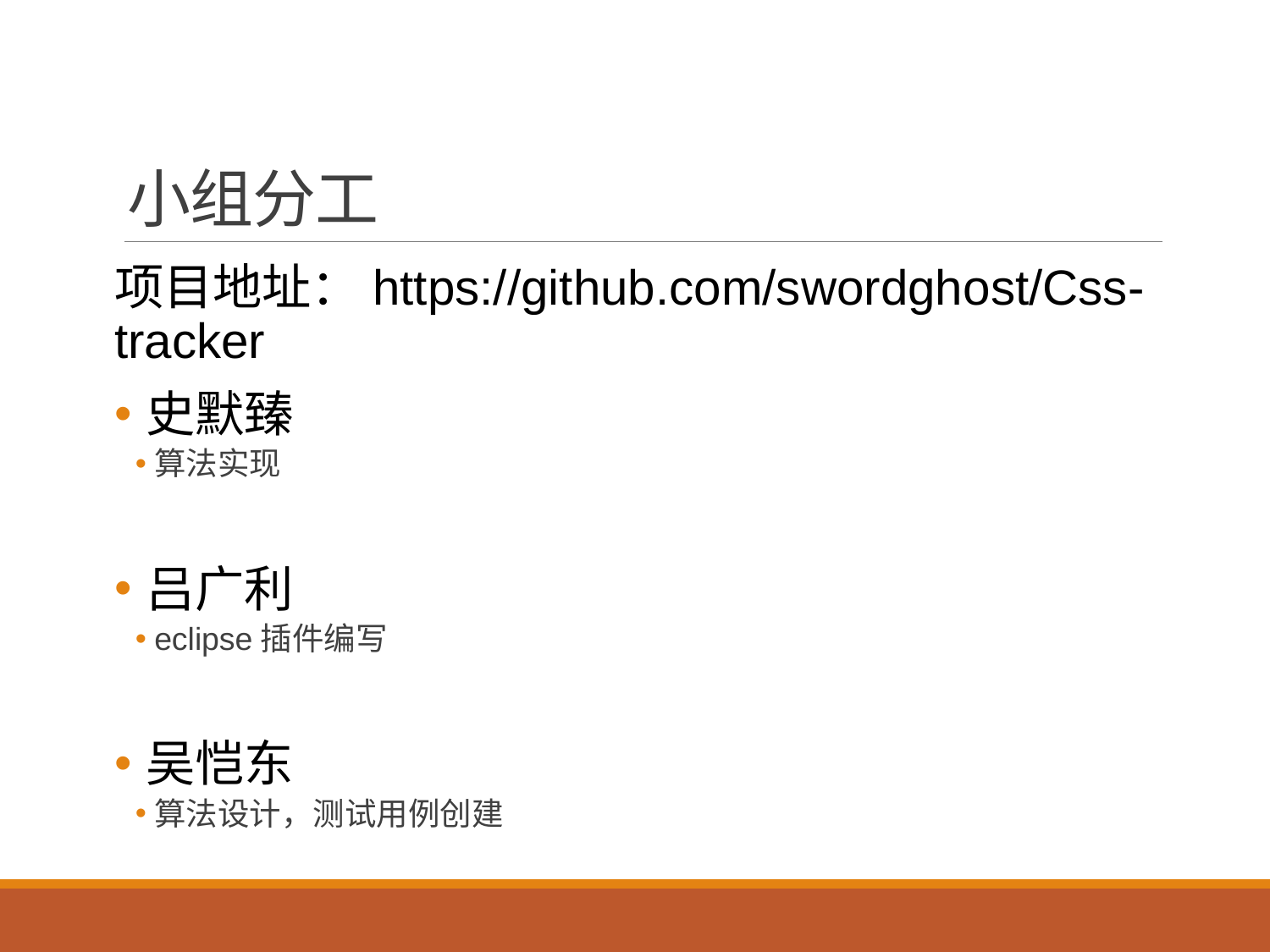

# 小组分工
项目地址：https://github.com/swordghost/Css-tracker
史默臻
算法实现

吕广利
eclipse插件编写

吴恺东
算法设计，测试用例创建